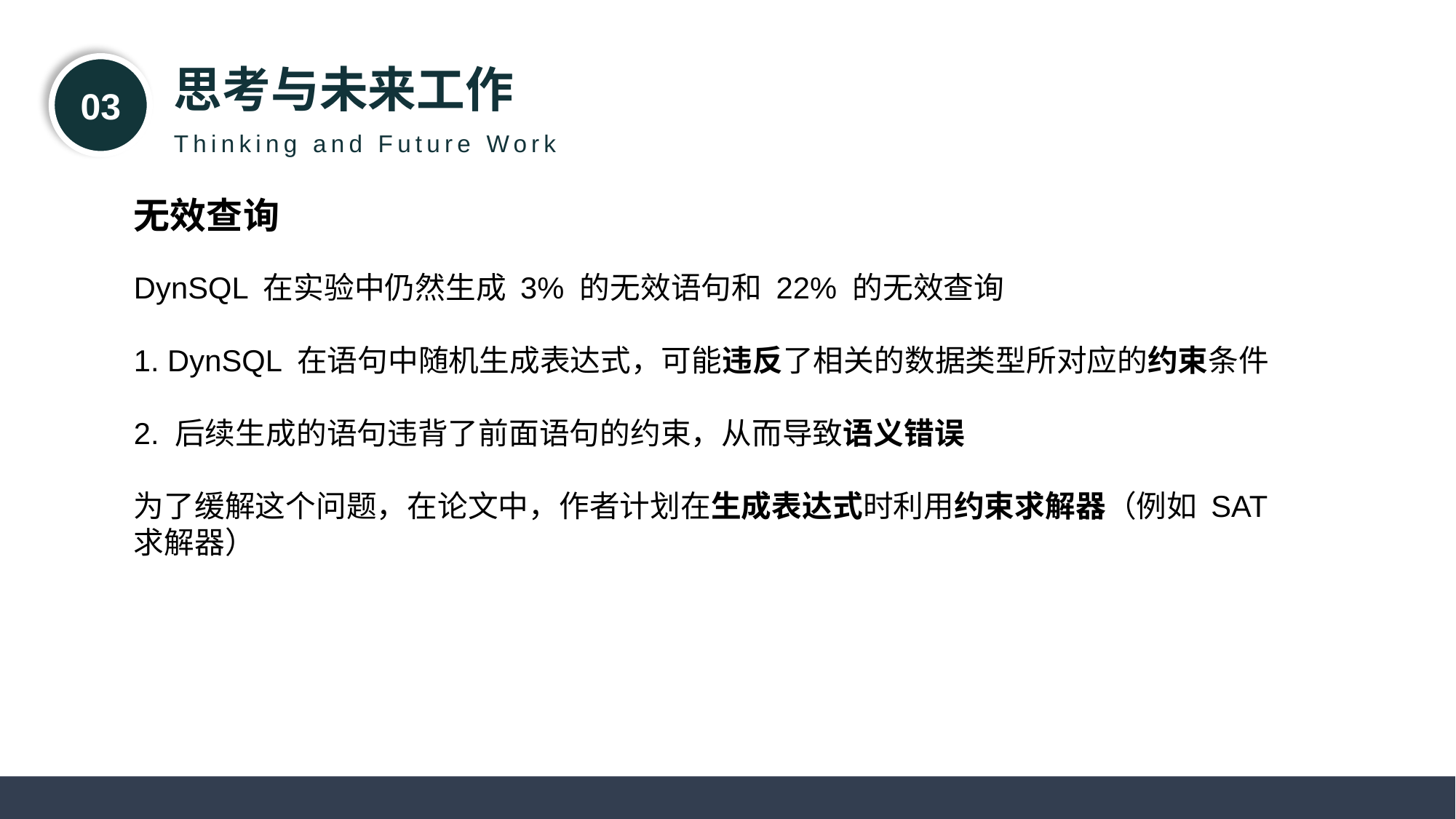

思考与未来工作
03
Thinking and Future Work
无效查询

DynSQL 在实验中仍然生成 3% 的无效语句和 22% 的无效查询

1. DynSQL 在语句中随机生成表达式，可能违反了相关的数据类型所对应的约束条件

2. 后续生成的语句违背了前面语句的约束，从而导致语义错误

为了缓解这个问题，在论文中，作者计划在生成表达式时利用约束求解器（例如 SAT 求解器）